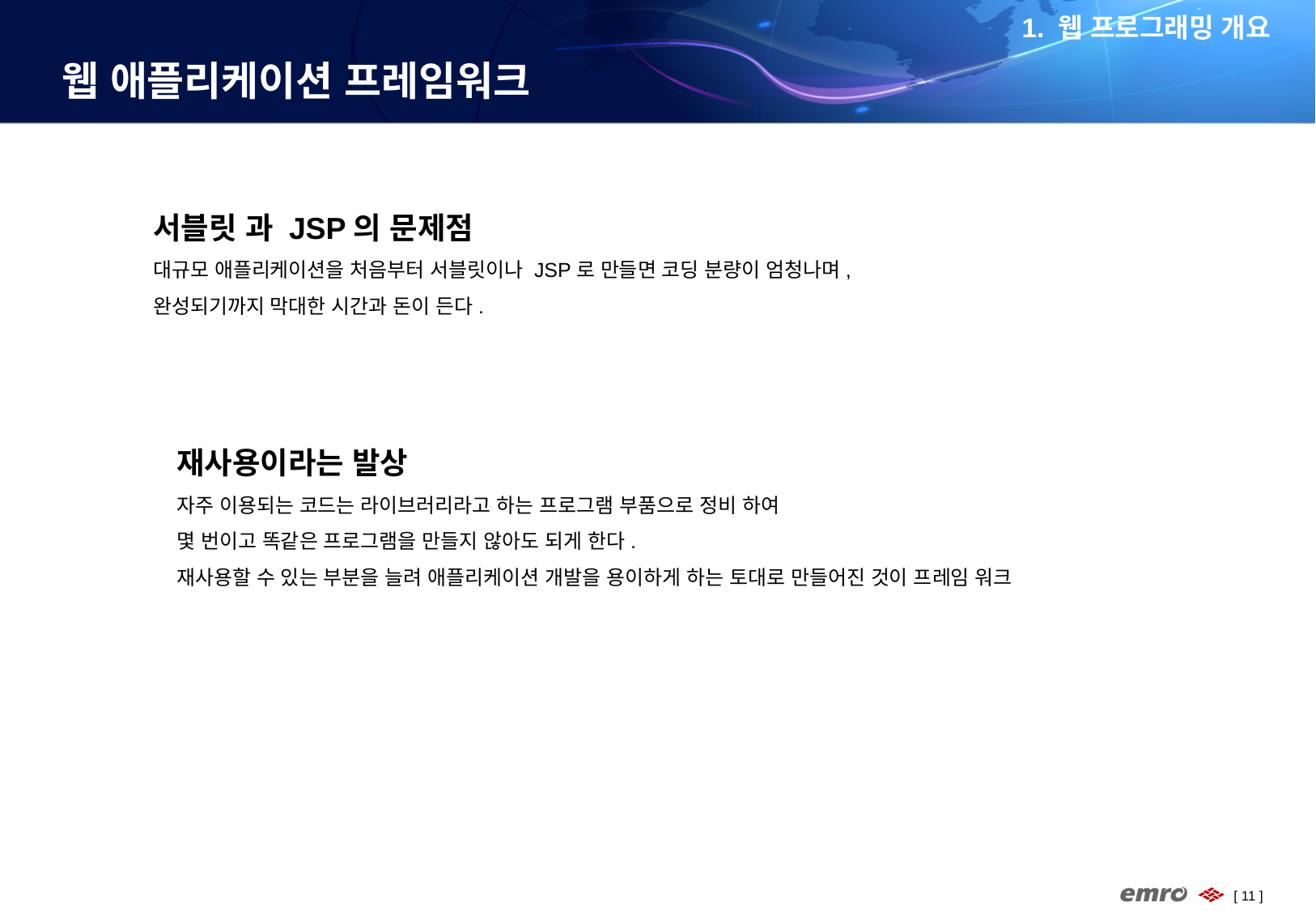

1. 웹 프로그래밍 개요
# 웹 애플리케이션 프레임워크
서블릿 과 JSP의 문제점
대규모 애플리케이션을 처음부터 서블릿이나 JSP로 만들면 코딩 분량이 엄청나며,
완성되기까지 막대한 시간과 돈이 든다.
재사용이라는 발상
자주 이용되는 코드는 라이브러리라고 하는 프로그램 부품으로 정비 하여
몇 번이고 똑같은 프로그램을 만들지 않아도 되게 한다.
재사용할 수 있는 부분을 늘려 애플리케이션 개발을 용이하게 하는 토대로 만들어진 것이 프레임 워크